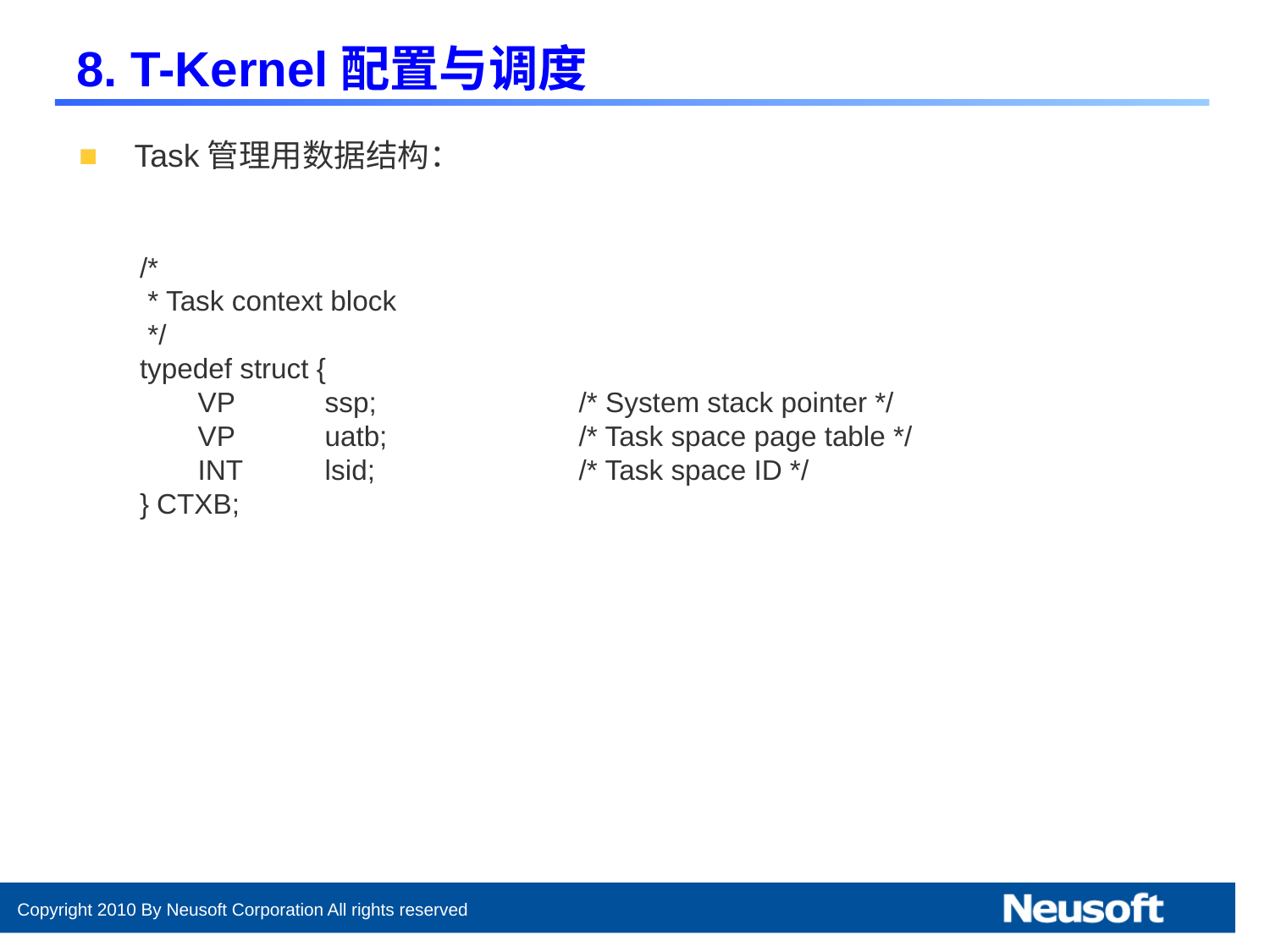

# 8. T-Kernel配置与调度
Task管理用数据结构：

/*
 * Task context block
 */
typedef struct {
	VP	ssp;		/* System stack pointer */
	VP	uatb;		/* Task space page table */
	INT	lsid;		/* Task space ID */
} CTXB;